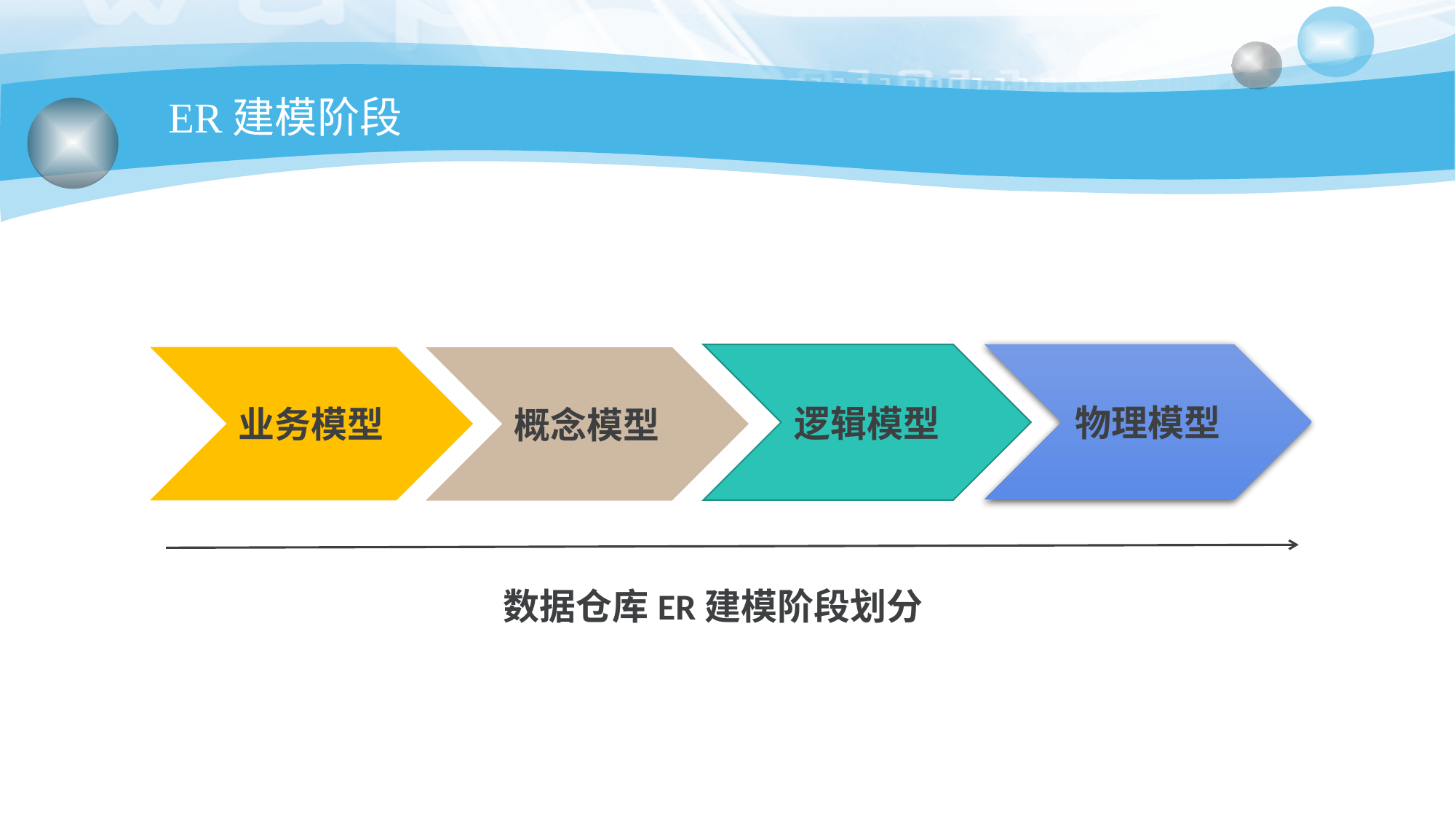

# ER建模阶段
物理模型
逻辑模型
业务模型
概念模型
数据仓库ER建模阶段划分